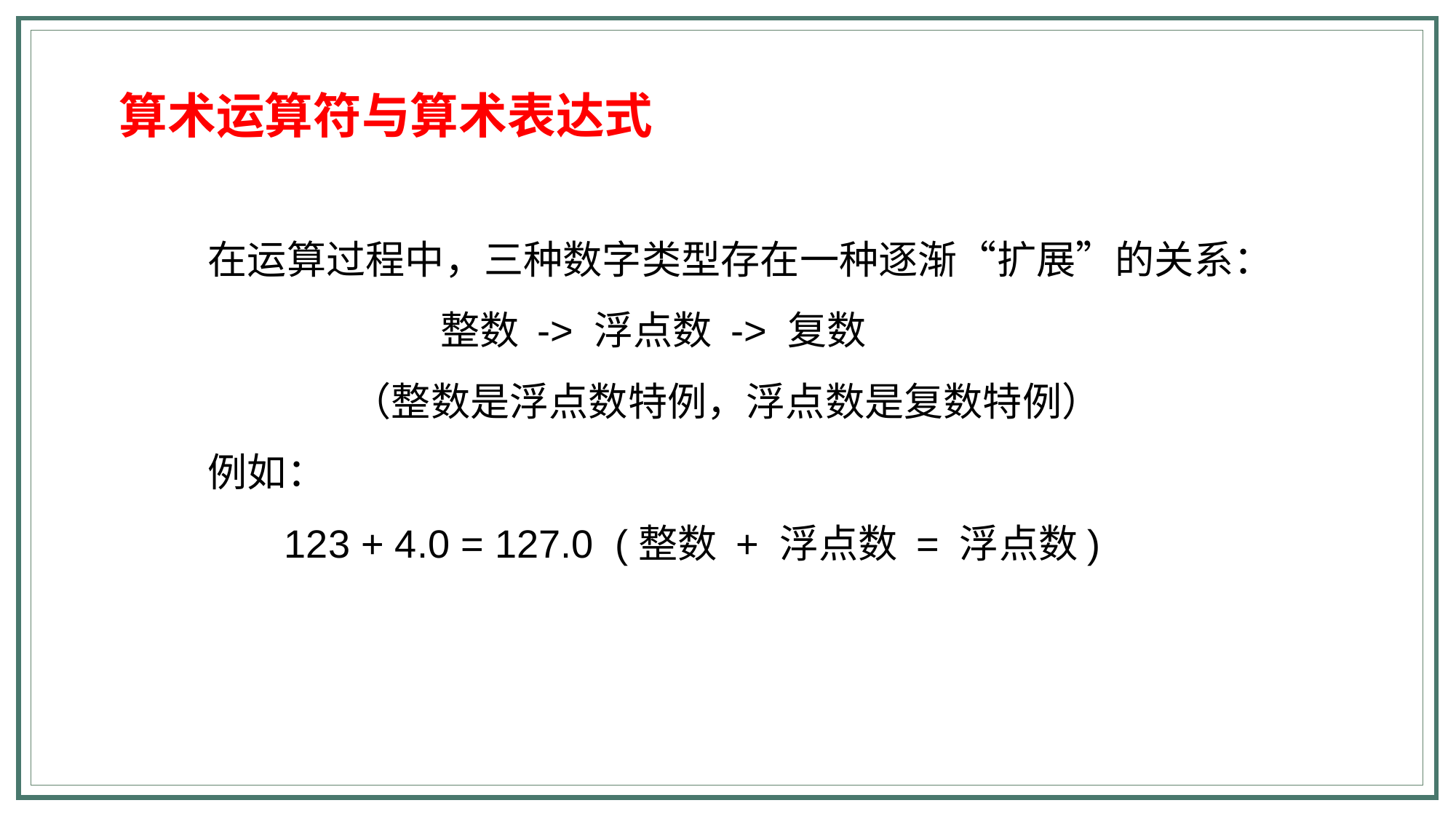

算术运算符与算术表达式
在运算过程中，三种数字类型存在一种逐渐“扩展”的关系：
                         整数 -> 浮点数 -> 复数
（整数是浮点数特例，浮点数是复数特例）
例如：
  123 + 4.0 = 127.0  (整数 + 浮点数 = 浮点数)